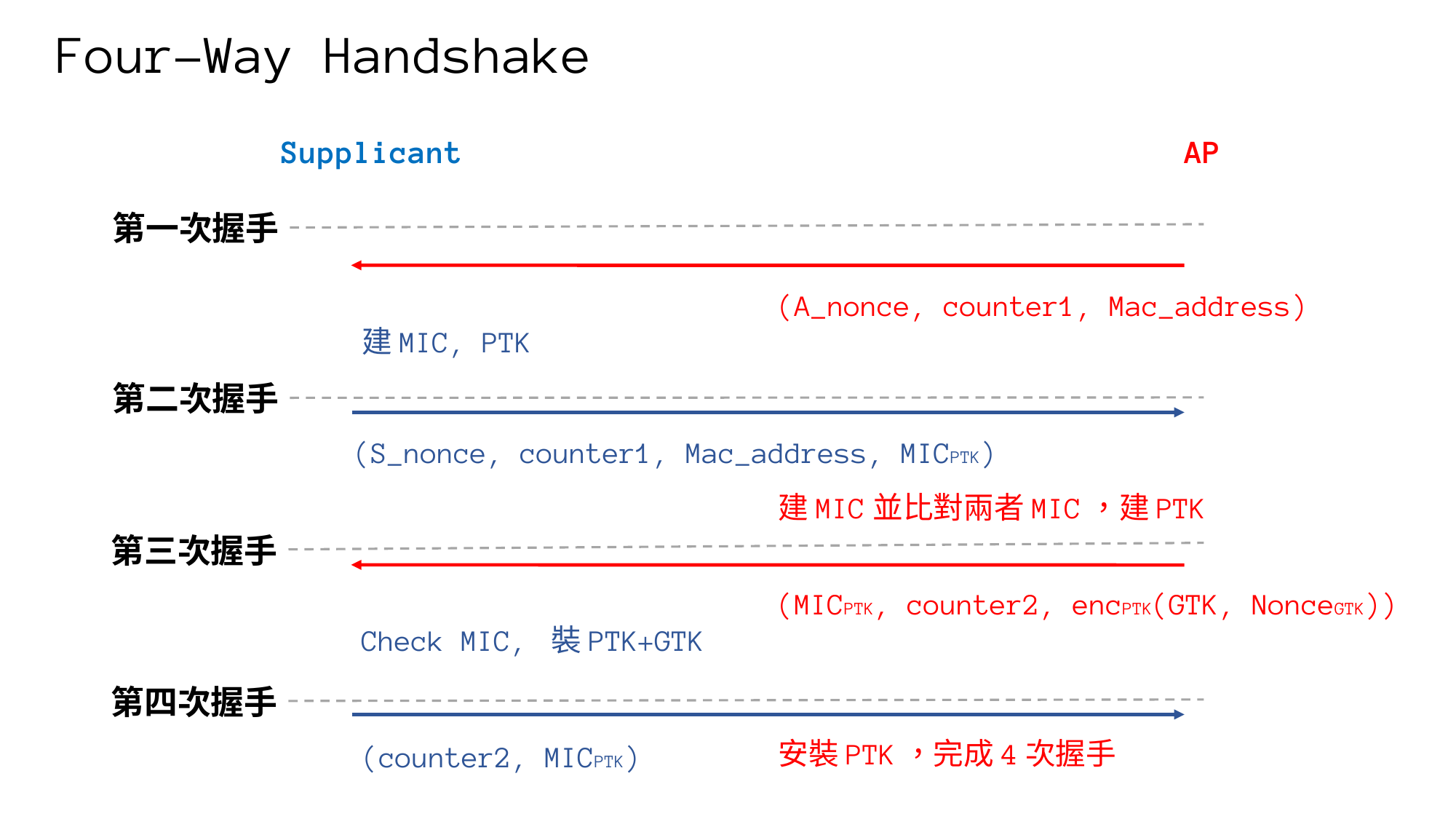

# Four-Way Handshake
Supplicant
AP
第一次握手
(A_nonce, counter1, Mac_address)
建MIC, PTK
第二次握手
(S_nonce, counter1, Mac_address, MICPTK)
建MIC並比對兩者MIC，建PTK
第三次握手
(MICPTK, counter2, encPTK(GTK, NonceGTK))
Check MIC, 裝PTK+GTK
第四次握手
安裝PTK，完成4次握手
(counter2, MICPTK)